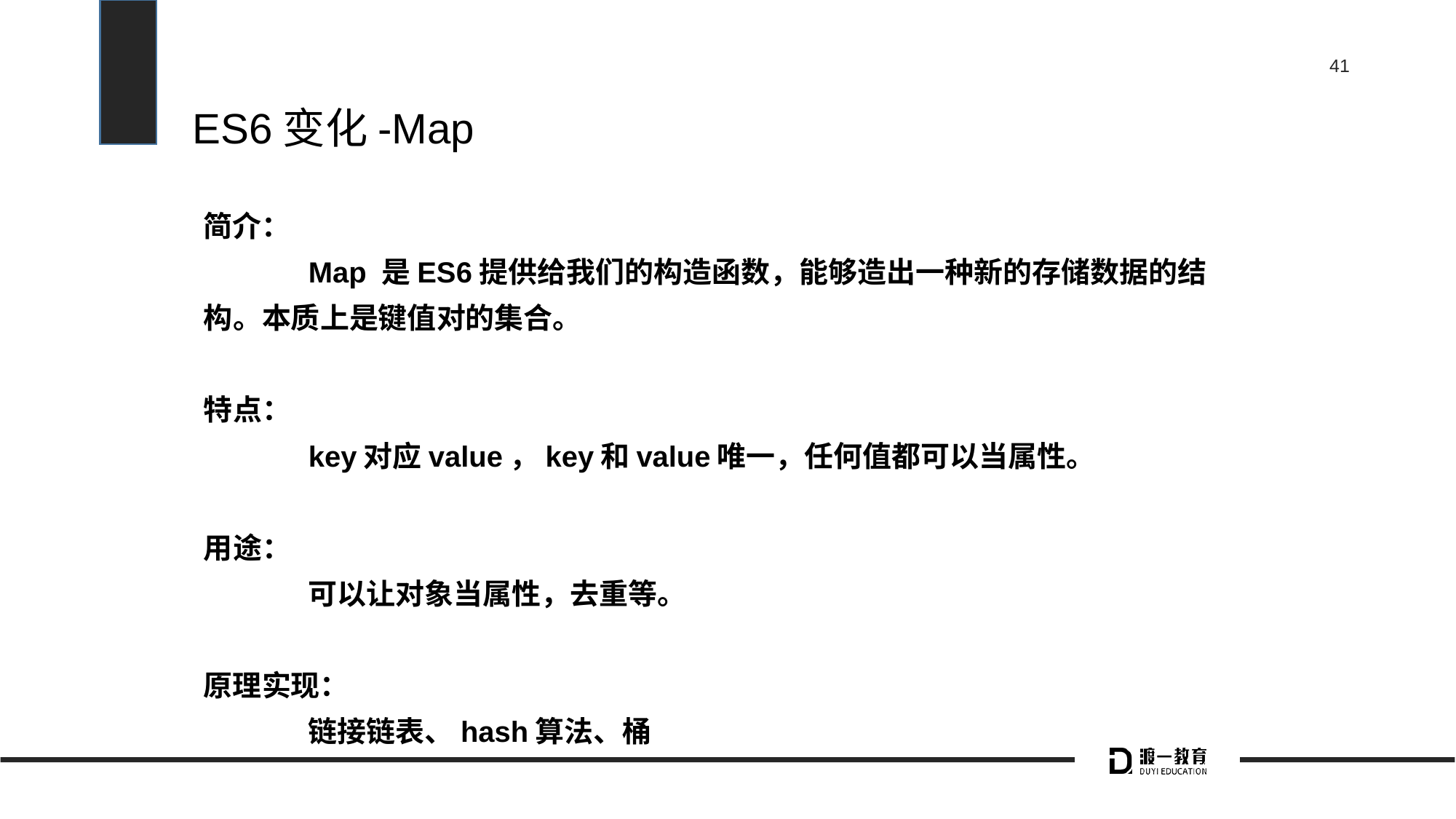

# ES6变化-Map
简介：
	Map 是ES6提供给我们的构造函数，能够造出一种新的存储数据的结
构。本质上是键值对的集合。

特点：
	key对应value，key和value唯一，任何值都可以当属性。

用途：
	可以让对象当属性，去重等。

原理实现：
	链接链表、hash算法、桶